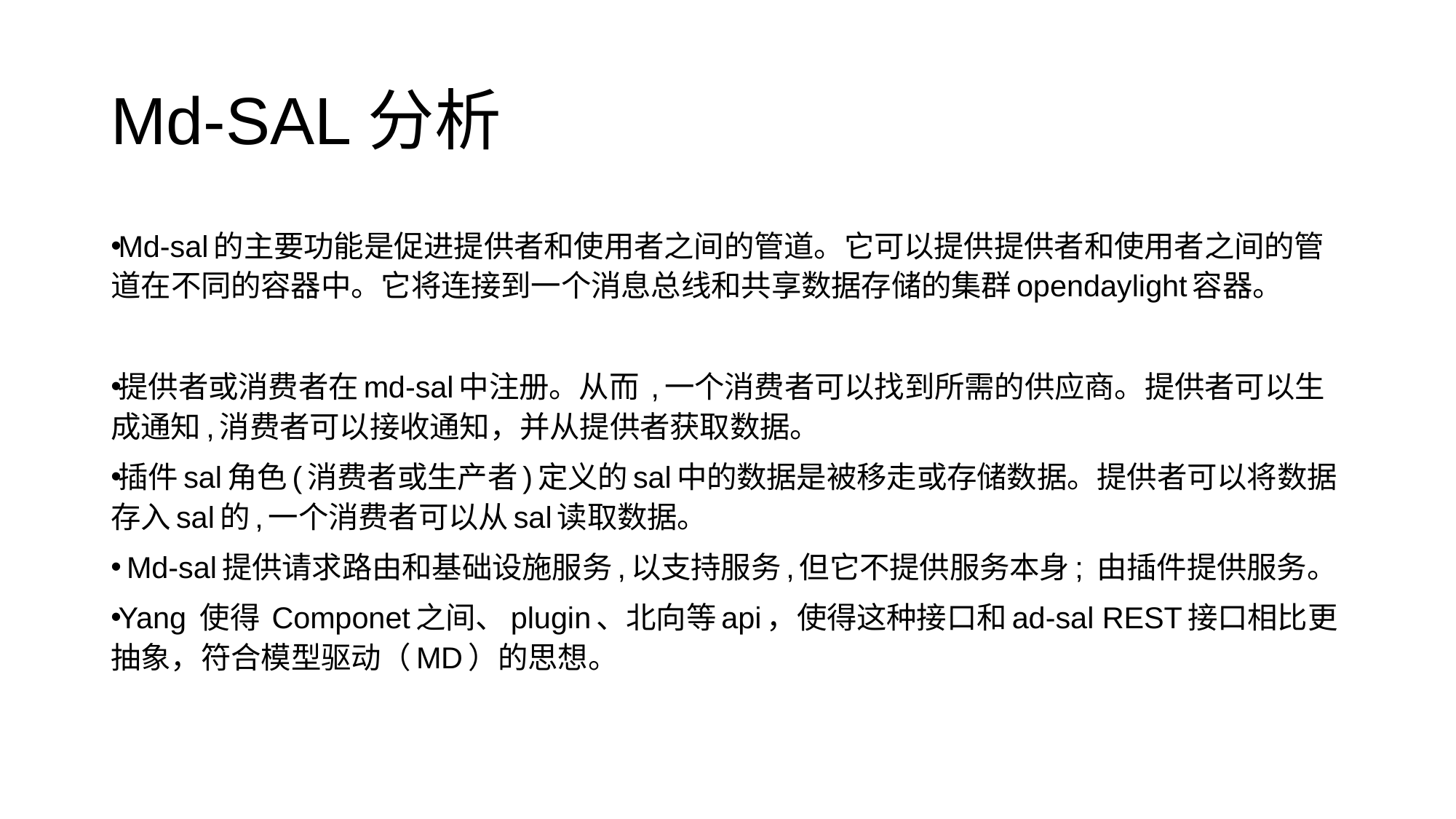

# Md-SAL分析
Md-sal的主要功能是促进提供者和使用者之间的管道。它可以提供提供者和使用者之间的管道在不同的容器中。它将连接到一个消息总线和共享数据存储的集群opendaylight容器。

提供者或消费者在md-sal中注册。从而 ,一个消费者可以找到所需的供应商。提供者可以生成通知,消费者可以接收通知，并从提供者获取数据。
插件sal角色(消费者或生产者)定义的sal中的数据是被移走或存储数据。提供者可以将数据存入sal的,一个消费者可以从sal读取数据。
 Md-sal提供请求路由和基础设施服务,以支持服务,但它不提供服务本身; 由插件提供服务。
Yang 使得 Componet之间、plugin、北向等api，使得这种接口和ad-sal REST接口相比更抽象，符合模型驱动（MD）的思想。